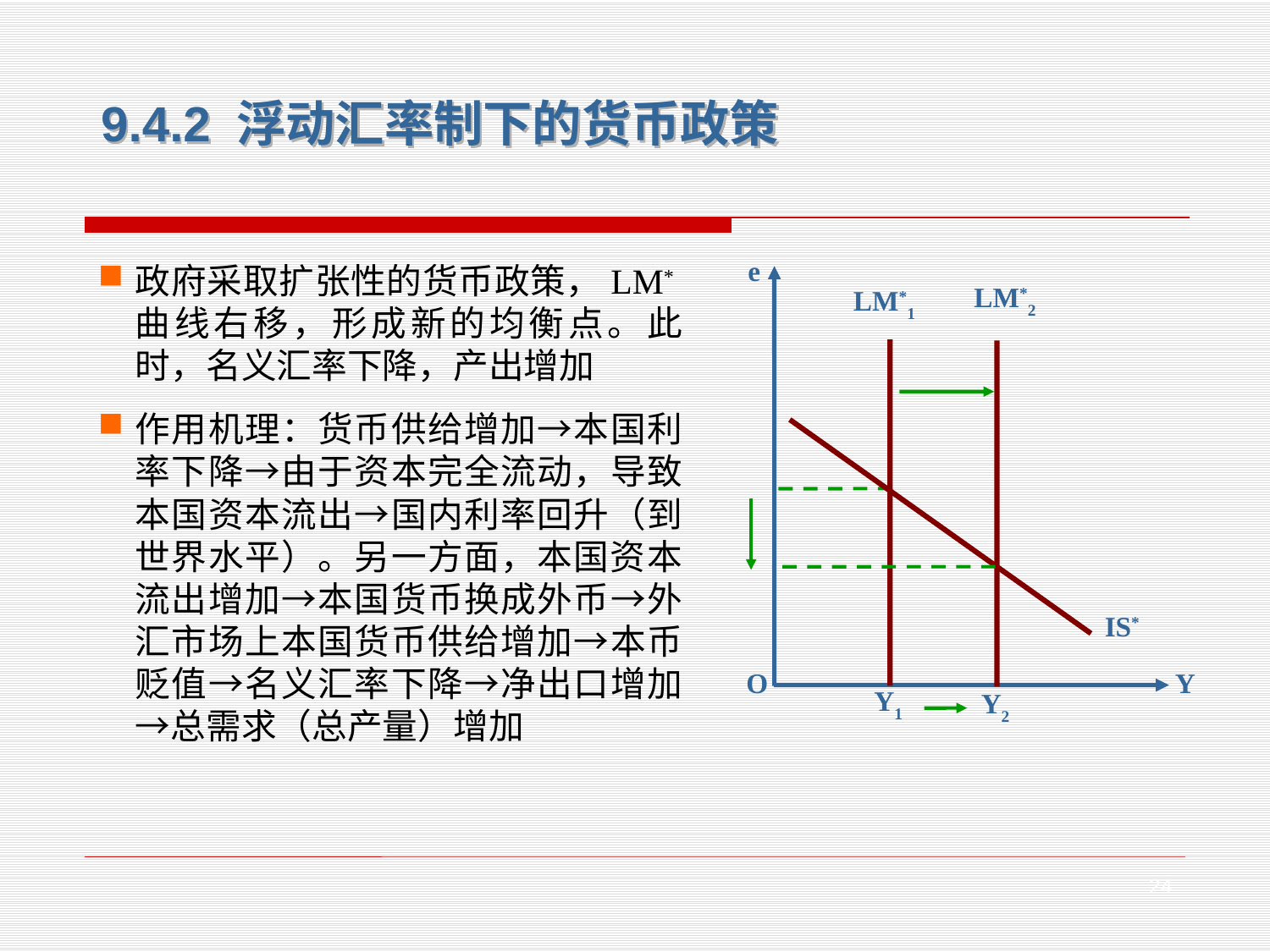

9.4.2 浮动汇率制下的货币政策
政府采取扩张性的货币政策，LM*曲线右移，形成新的均衡点。此时，名义汇率下降，产出增加
作用机理：货币供给增加→本国利率下降→由于资本完全流动，导致本国资本流出→国内利率回升（到世界水平）。另一方面，本国资本流出增加→本国货币换成外币→外汇市场上本国货币供给增加→本币贬值→名义汇率下降→净出口增加→总需求（总产量）增加
e

LM*2
LM*1

IS*
O
Y
Y1

Y2

24